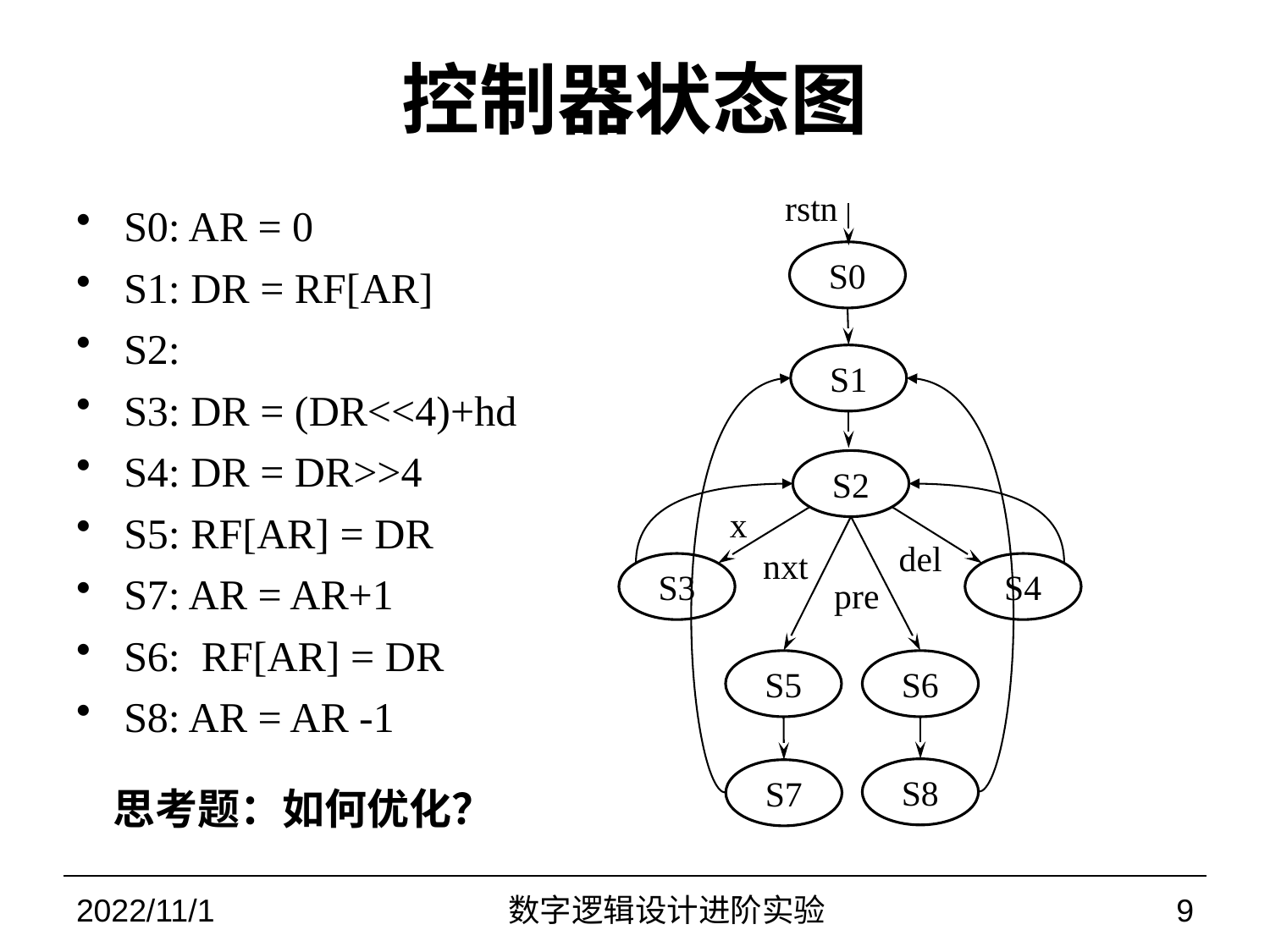

# 控制器状态图
rstn
S0: AR = 0
S1: DR = RF[AR]
S2:
S3: DR = (DR<<4)+hd
S4: DR = DR>>4
S5: RF[AR] = DR
S7: AR = AR+1
S6:  RF[AR] = DR
S8: AR = AR -1
S0
S1
S2
x
del
nxt
S3
S4
pre
S5
S6
S8
S7
思考题：如何优化？
2022/11/1
数字逻辑设计进阶实验
9